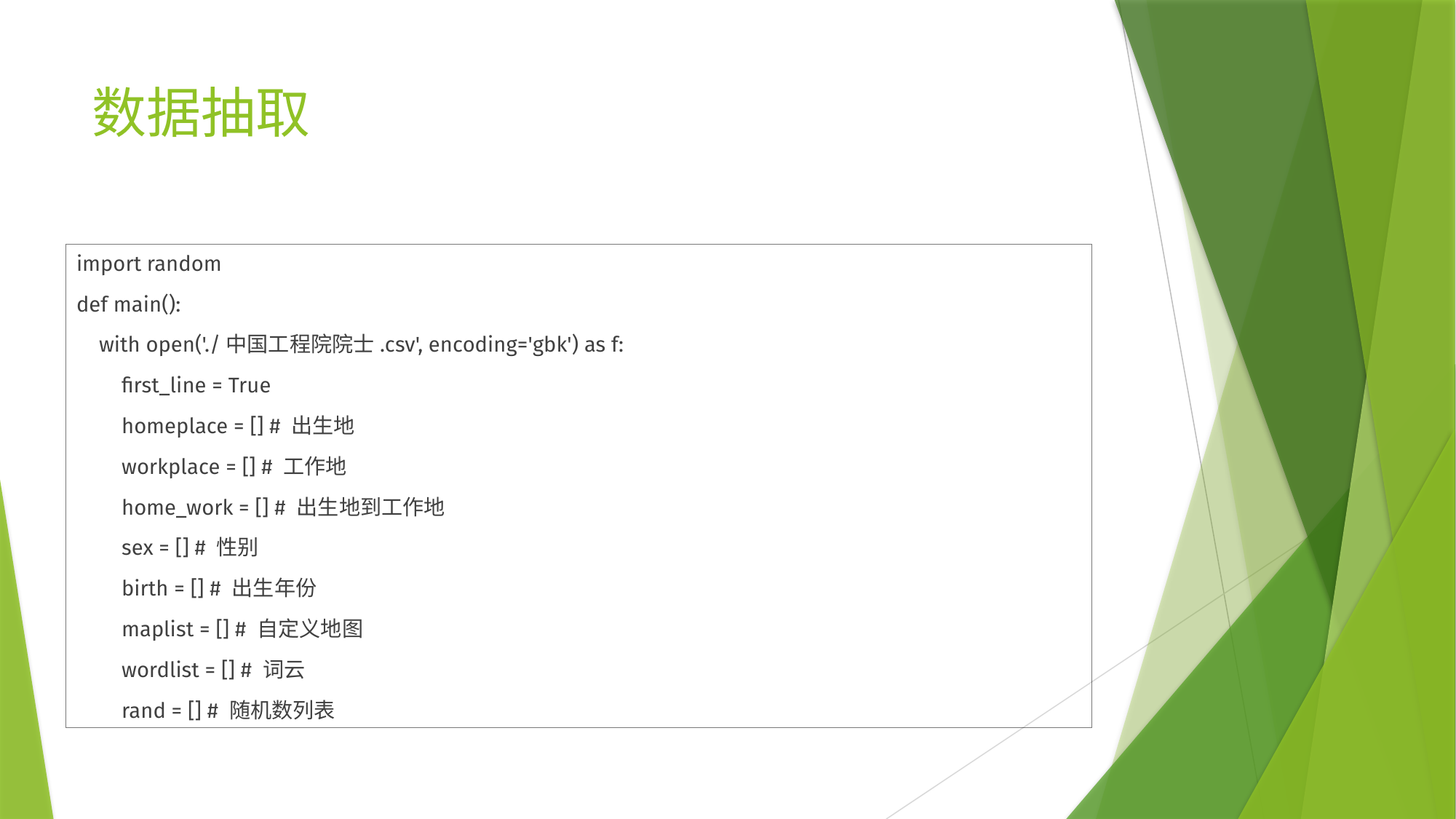

# 数据抽取
import random
def main():
    with open('./中国工程院院士.csv', encoding='gbk') as f:
        first_line = True
        homeplace = [] # 出生地
        workplace = [] # 工作地
        home_work = [] # 出生地到工作地
        sex = [] # 性别
        birth = [] # 出生年份
        maplist = [] # 自定义地图
        wordlist = [] # 词云
        rand = [] # 随机数列表